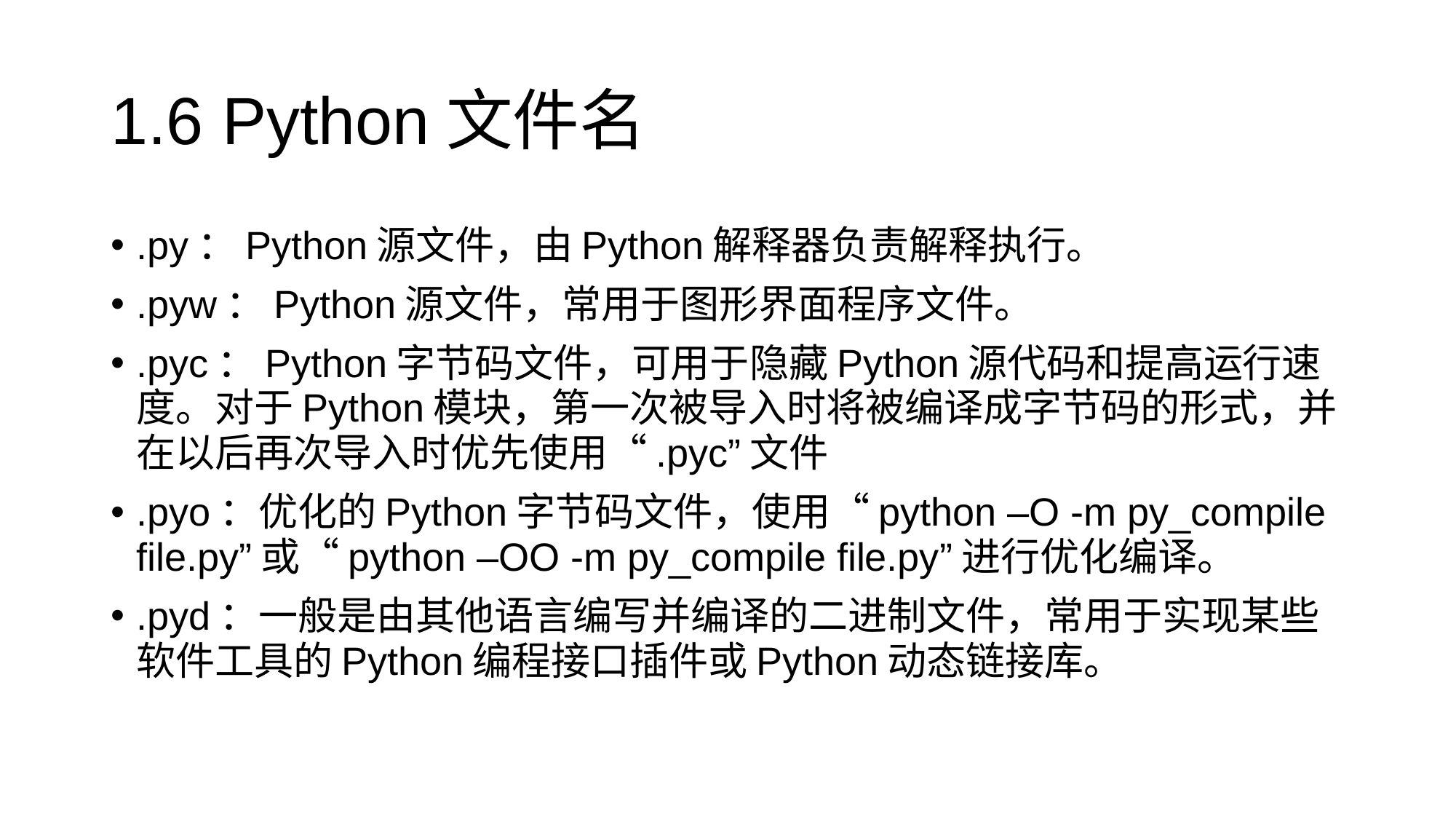

# 1.6 Python文件名
.py：Python源文件，由Python解释器负责解释执行。
.pyw：Python源文件，常用于图形界面程序文件。
.pyc：Python字节码文件，可用于隐藏Python源代码和提高运行速度。对于Python模块，第一次被导入时将被编译成字节码的形式，并在以后再次导入时优先使用“.pyc”文件
.pyo：优化的Python字节码文件，使用“python –O -m py_compile file.py”或“python –OO -m py_compile file.py”进行优化编译。
.pyd：一般是由其他语言编写并编译的二进制文件，常用于实现某些软件工具的Python编程接口插件或Python动态链接库。